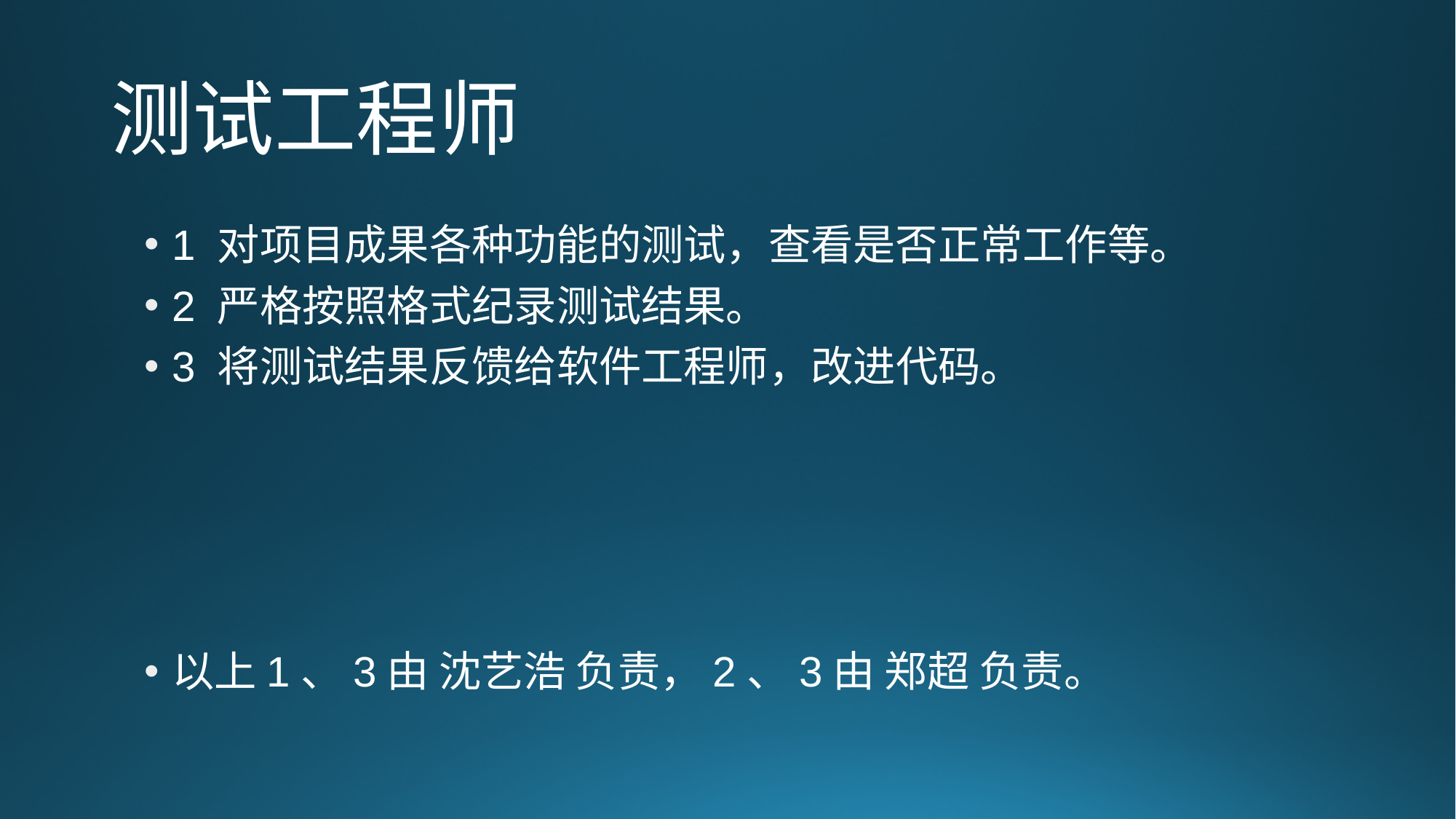

# 测试工程师
1 对项目成果各种功能的测试，查看是否正常工作等。
2 严格按照格式纪录测试结果。
3 将测试结果反馈给软件工程师，改进代码。

以上1、3由 沈艺浩 负责，2、3由 郑超 负责。